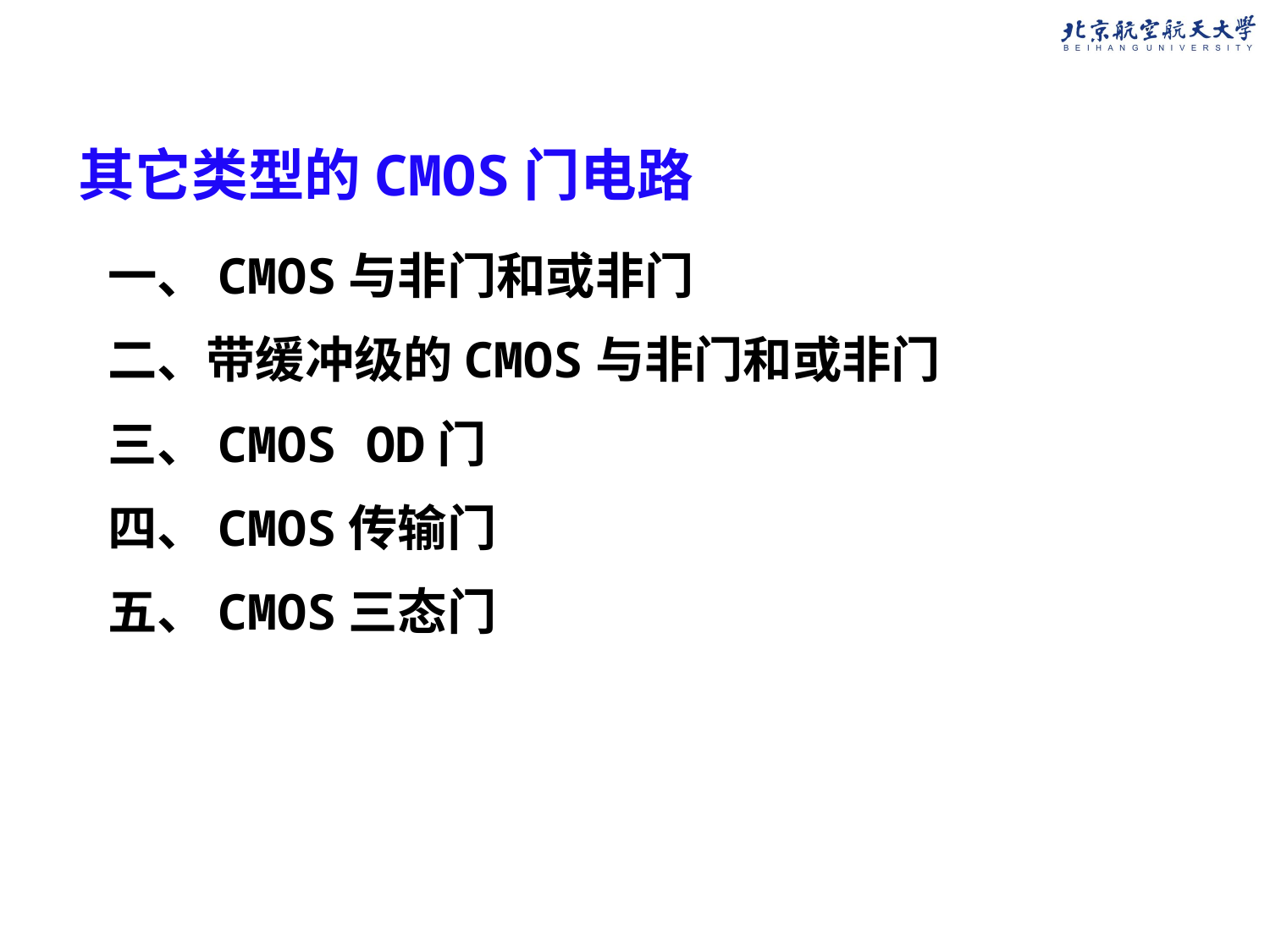

其它类型的CMOS门电路
一、CMOS与非门和或非门
二、带缓冲级的CMOS与非门和或非门
三、CMOS OD门
四、CMOS传输门
五、CMOS三态门